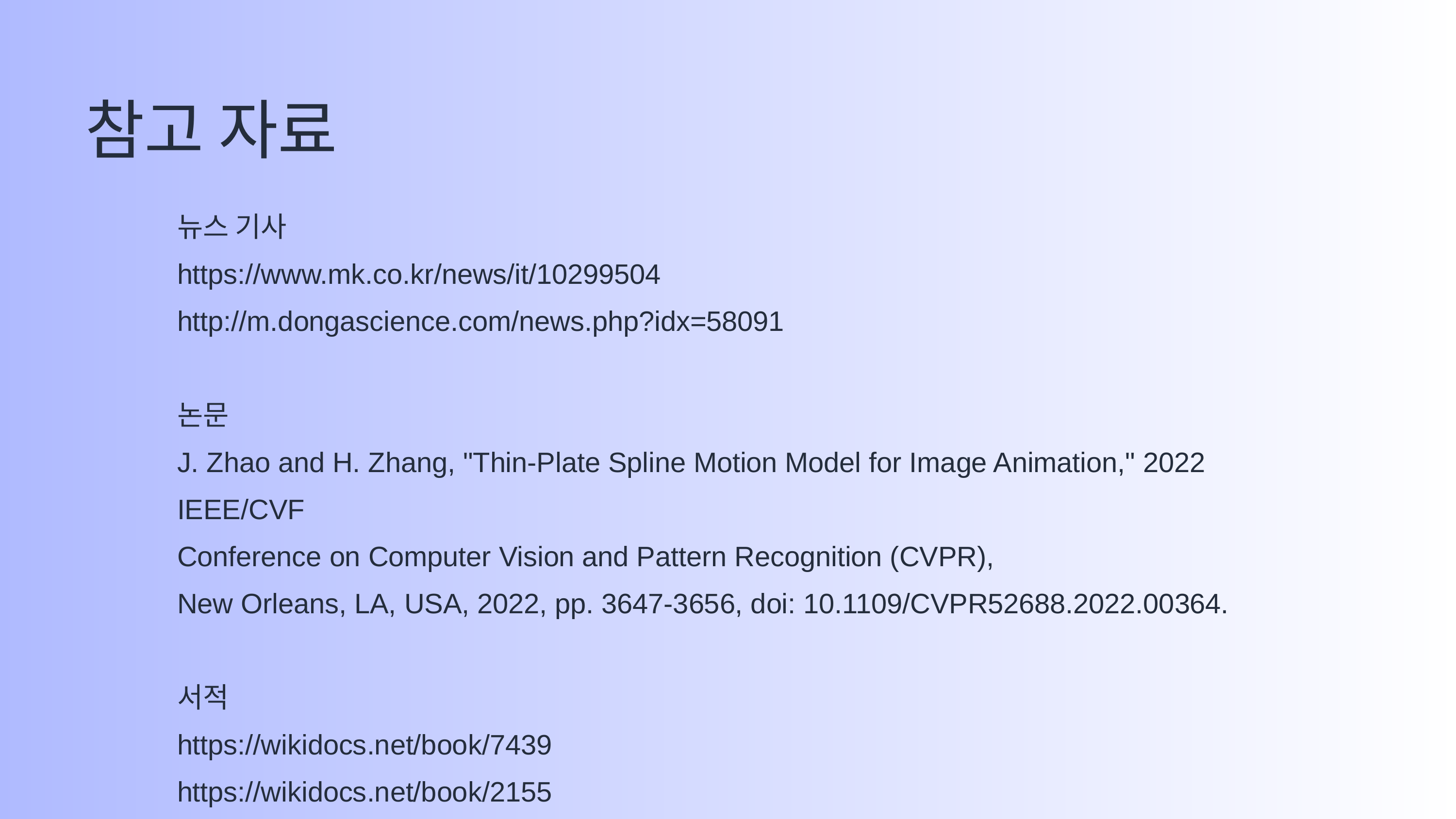

참고 자료
뉴스 기사
https://www.mk.co.kr/news/it/10299504
http://m.dongascience.com/news.php?idx=58091

논문
J. Zhao and H. Zhang, "Thin-Plate Spline Motion Model for Image Animation," 2022 IEEE/CVF
Conference on Computer Vision and Pattern Recognition (CVPR),
New Orleans, LA, USA, 2022, pp. 3647-3656, doi: 10.1109/CVPR52688.2022.00364.

서적
https://wikidocs.net/book/7439
https://wikidocs.net/book/2155